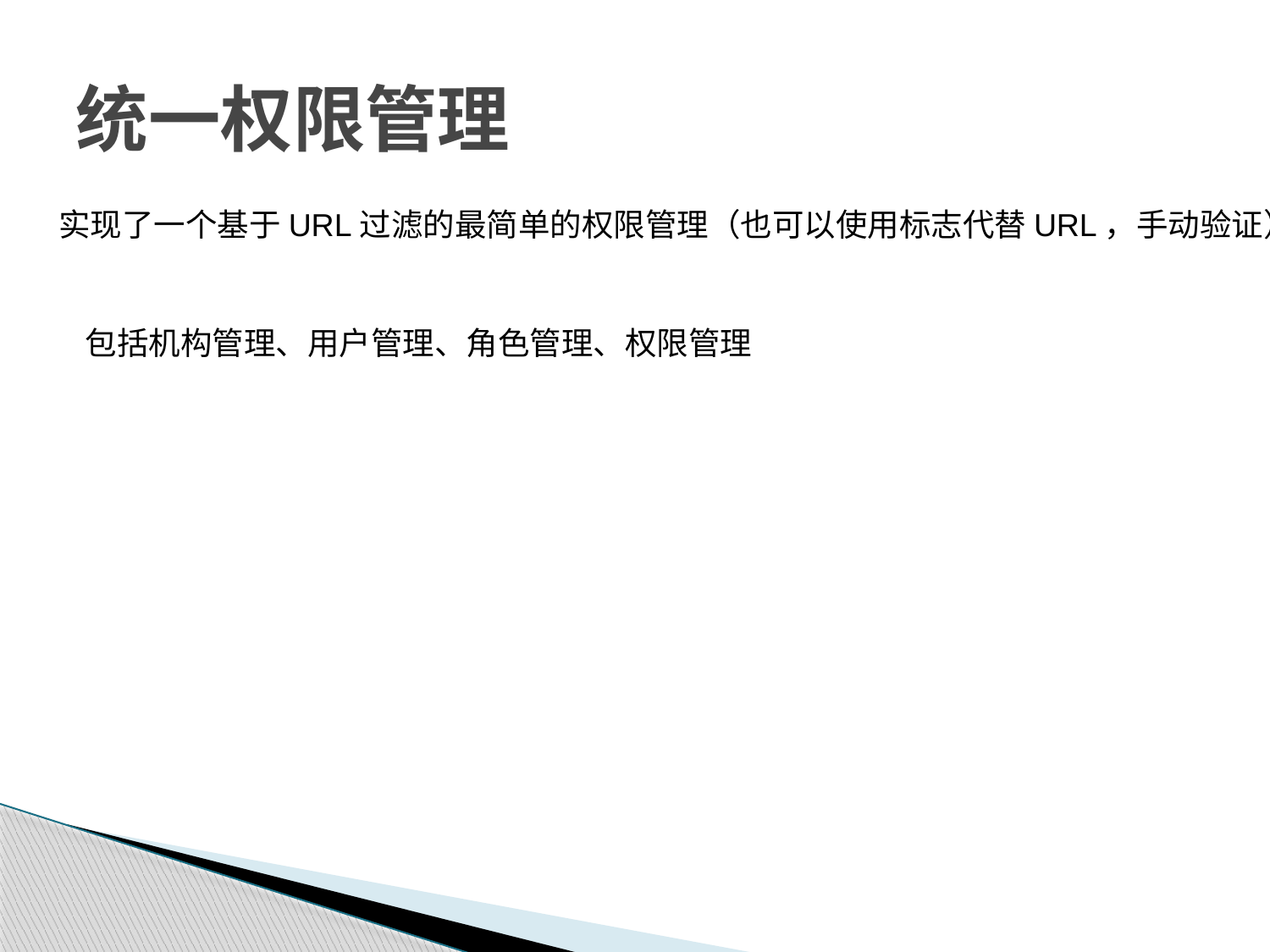

# 统一权限管理
实现了一个基于URL过滤的最简单的权限管理（也可以使用标志代替URL，手动验证）
包括机构管理、用户管理、角色管理、权限管理